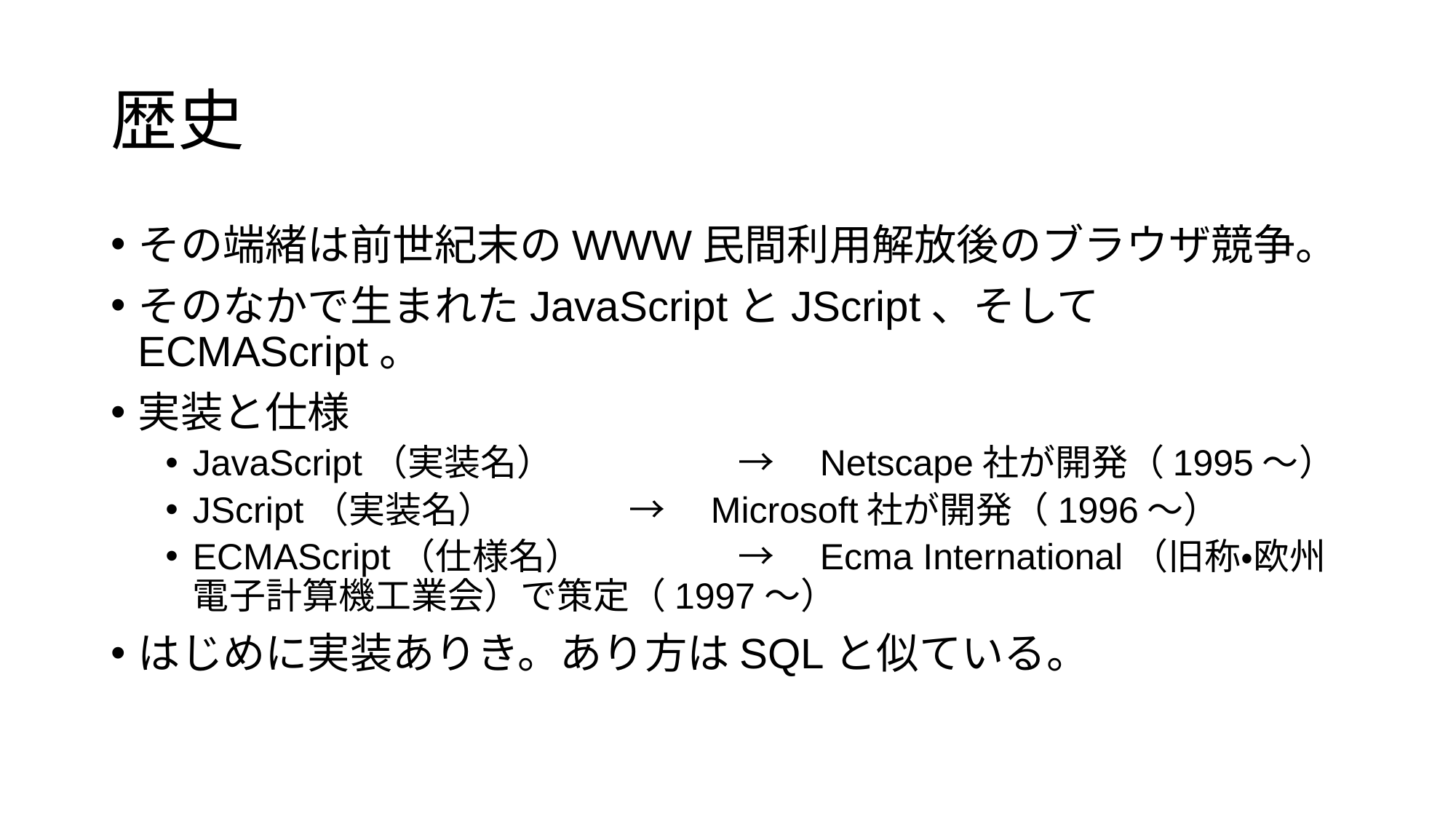

# 歴史
その端緒は前世紀末のWWW民間利用解放後のブラウザ競争。
そのなかで生まれたJavaScriptとJScript、そしてECMAScript。
実装と仕様
JavaScript（実装名）		→　Netscape社が開発（1995〜）
JScript（実装名）		→　Microsoft社が開発（1996〜）
ECMAScript（仕様名）		→　Ecma International（旧称・欧州電子計算機工業会）で策定（1997〜）
はじめに実装ありき。あり方はSQLと似ている。